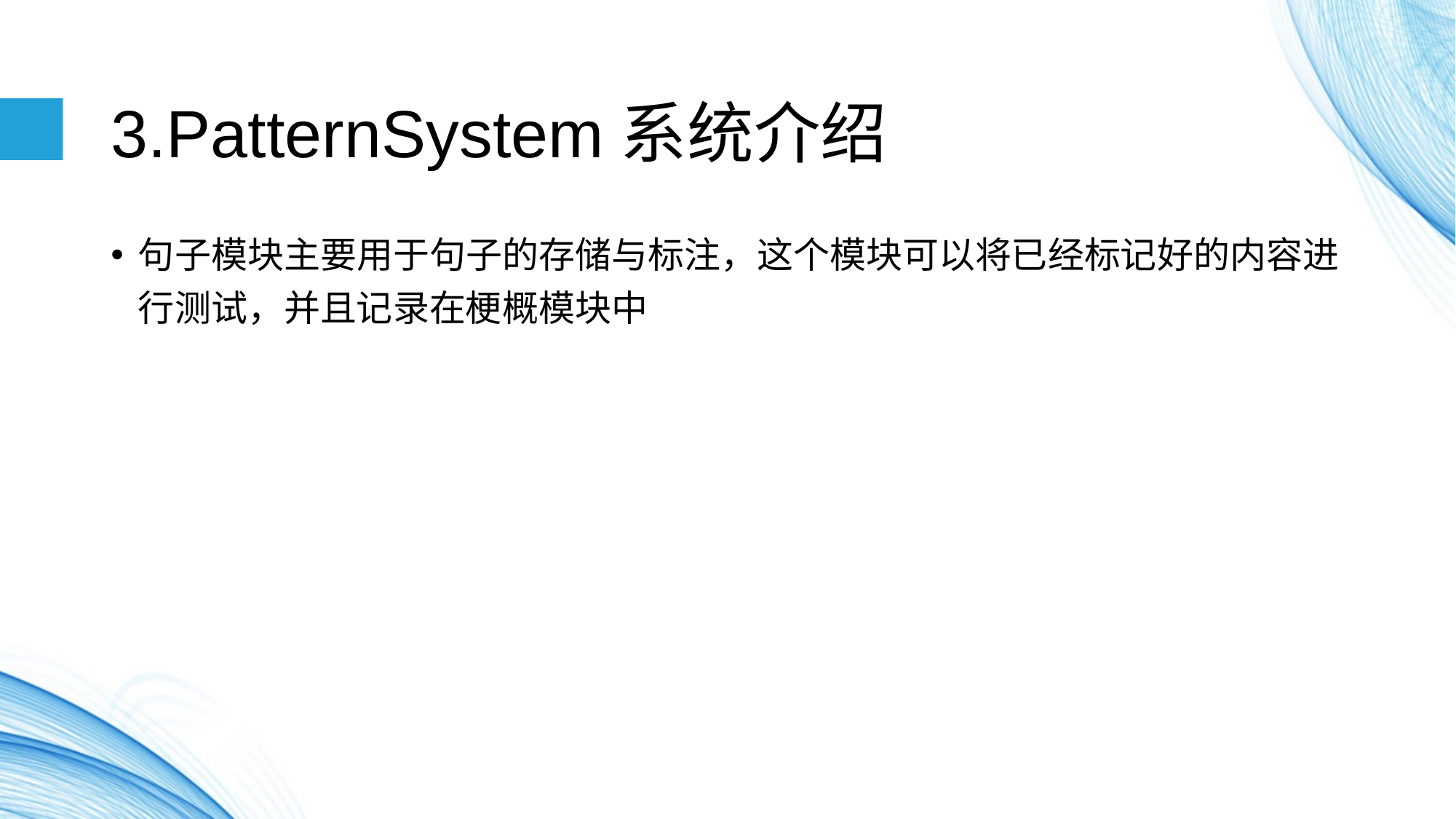

# 3.PatternSystem系统介绍
句子模块主要用于句子的存储与标注，这个模块可以将已经标记好的内容进行测试，并且记录在梗概模块中